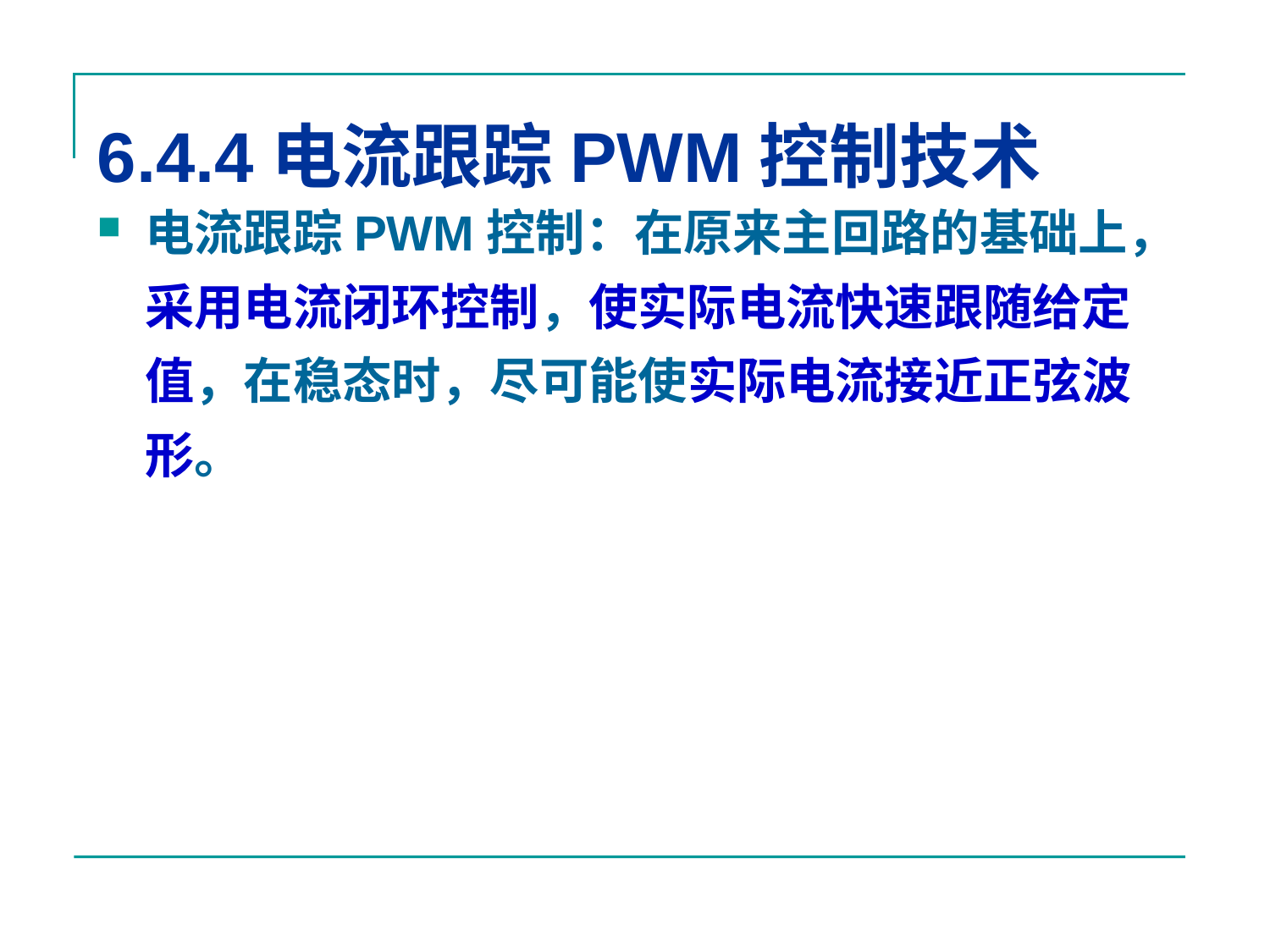

# 6.4.4电流跟踪PWM控制技术
电流跟踪PWM控制：在原来主回路的基础上，采用电流闭环控制，使实际电流快速跟随给定值，在稳态时，尽可能使实际电流接近正弦波形。